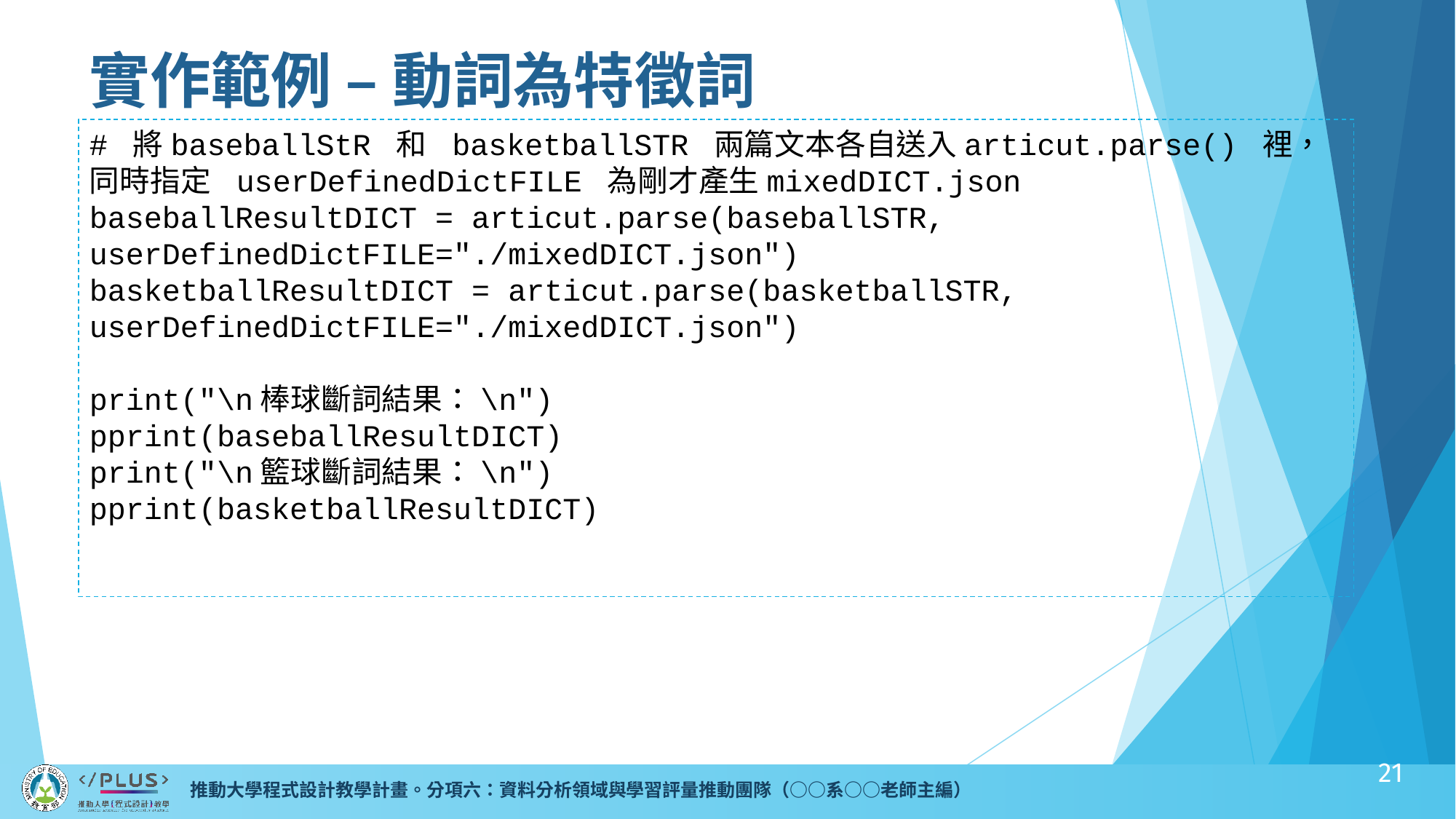

# 實作範例 – 動詞為特徵詞
# 將baseballStR 和 basketballSTR 兩篇文本各自送入articut.parse() 裡，同時指定 userDefinedDictFILE 為剛才產生mixedDICT.json
baseballResultDICT = articut.parse(baseballSTR, userDefinedDictFILE="./mixedDICT.json")
basketballResultDICT = articut.parse(basketballSTR, userDefinedDictFILE="./mixedDICT.json")

print("\n棒球斷詞結果：\n")
pprint(baseballResultDICT)
print("\n籃球斷詞結果：\n")
pprint(basketballResultDICT)

21